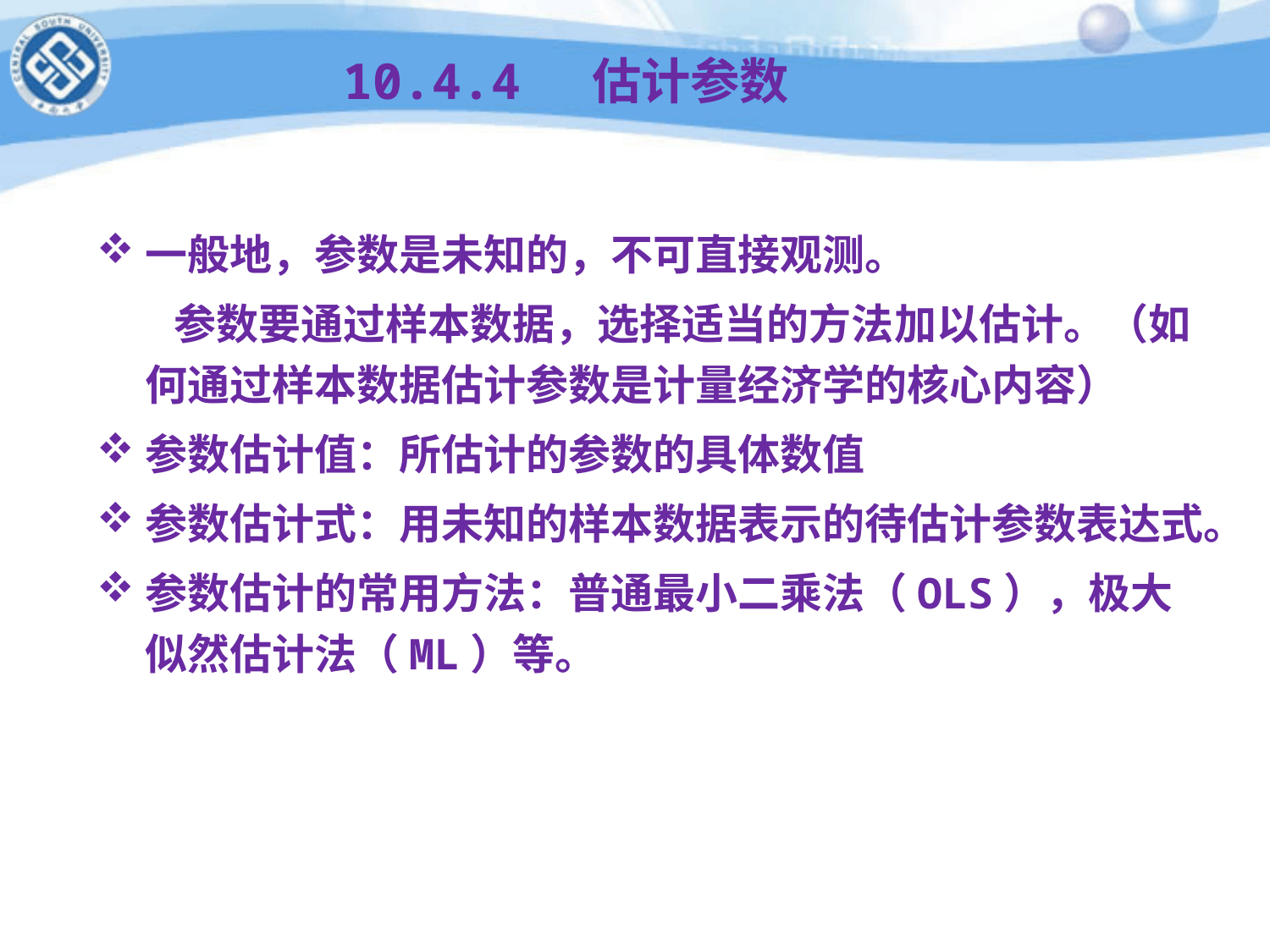

# 10.4.4  估计参数
一般地，参数是未知的，不可直接观测。
       参数要通过样本数据，选择适当的方法加以估计。（如何通过样本数据估计参数是计量经济学的核心内容）
参数估计值：所估计的参数的具体数值
参数估计式：用未知的样本数据表示的待估计参数表达式。
参数估计的常用方法：普通最小二乘法（OLS），极大似然估计法（ML）等。